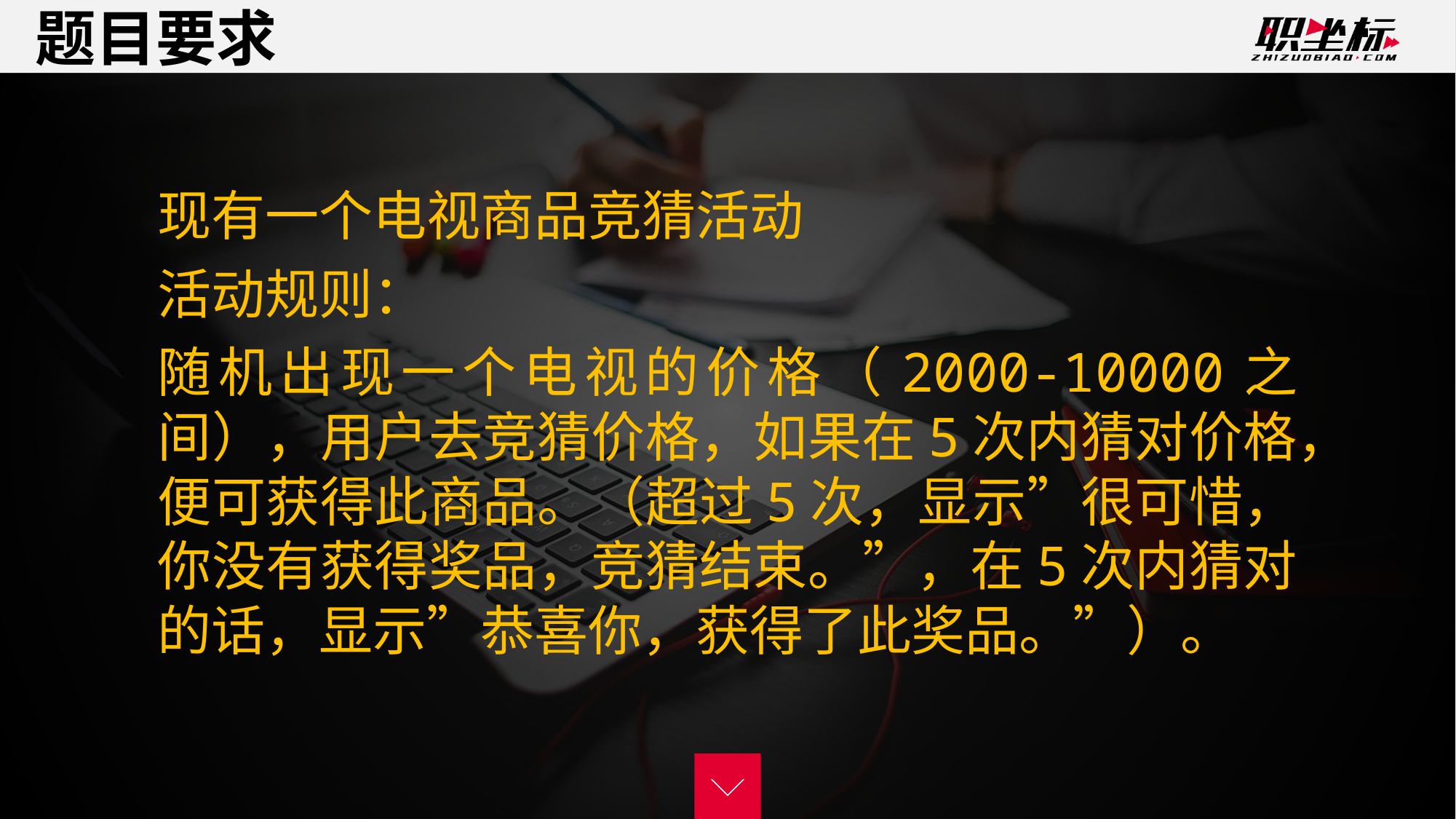

题目要求
现有一个电视商品竞猜活动
活动规则：
随机出现一个电视的价格（2000-10000之间），用户去竞猜价格，如果在5次内猜对价格，便可获得此商品。（超过5次，显示”很可惜，你没有获得奖品，竞猜结束。”，在5次内猜对的话，显示”恭喜你，获得了此奖品。”）。